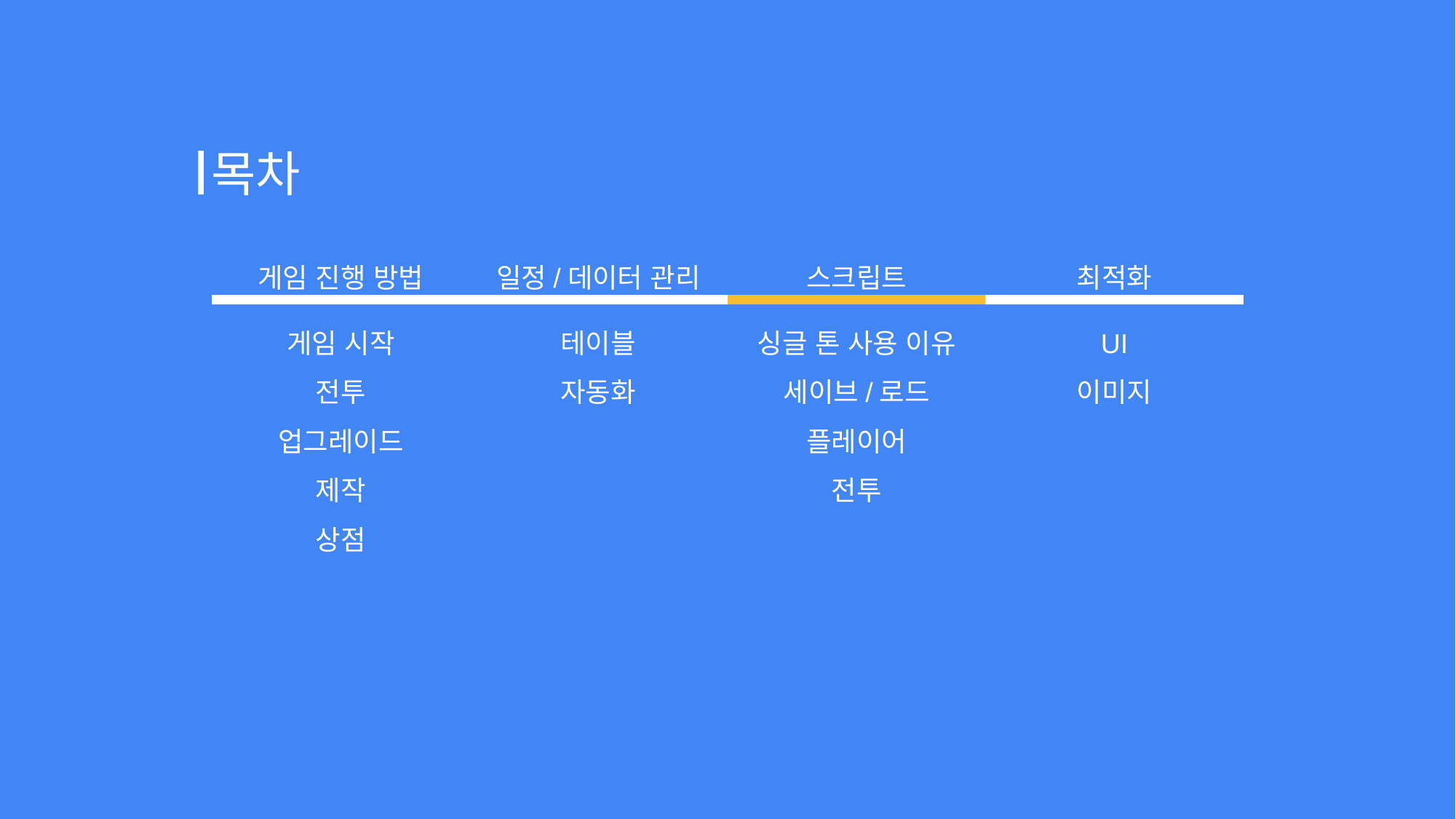

목차

게임 진행 방법
일정/데이터 관리
스크립트
최적화

게임 시작
전투
업그레이드
제작
상점
테이블
자동화
싱글 톤 사용 이유
세이브/로드
플레이어
전투
UI
이미지